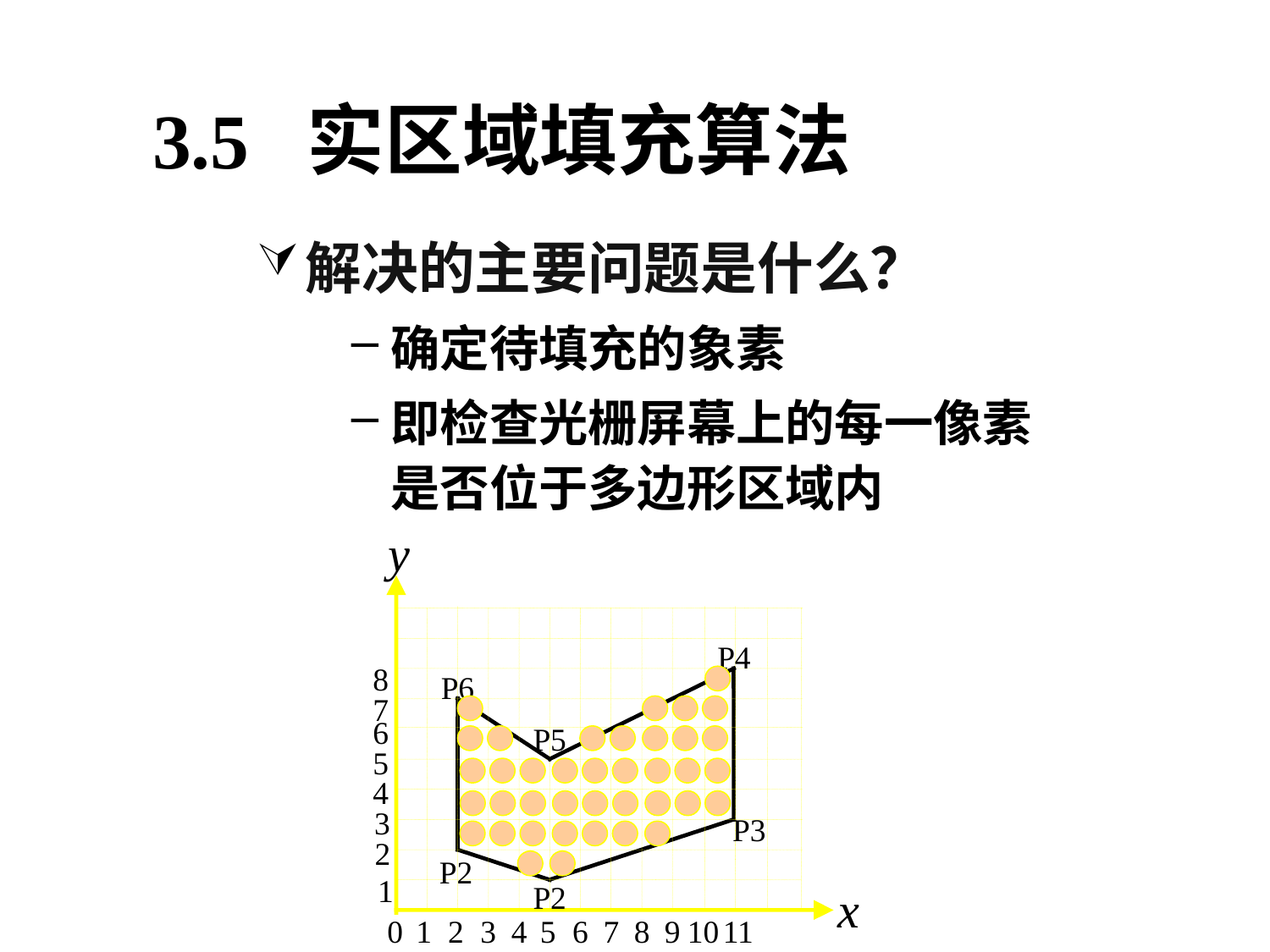

# 3.5  实区域填充算法
解决的主要问题是什么？
确定待填充的象素
即检查光栅屏幕上的每一像素是否位于多边形区域内
y

P4
8
P6

7

6
P5
5

4
3
P3

2
P2

1
P2
x
1
0
2
3
4
5
6
7
8
9
10
11